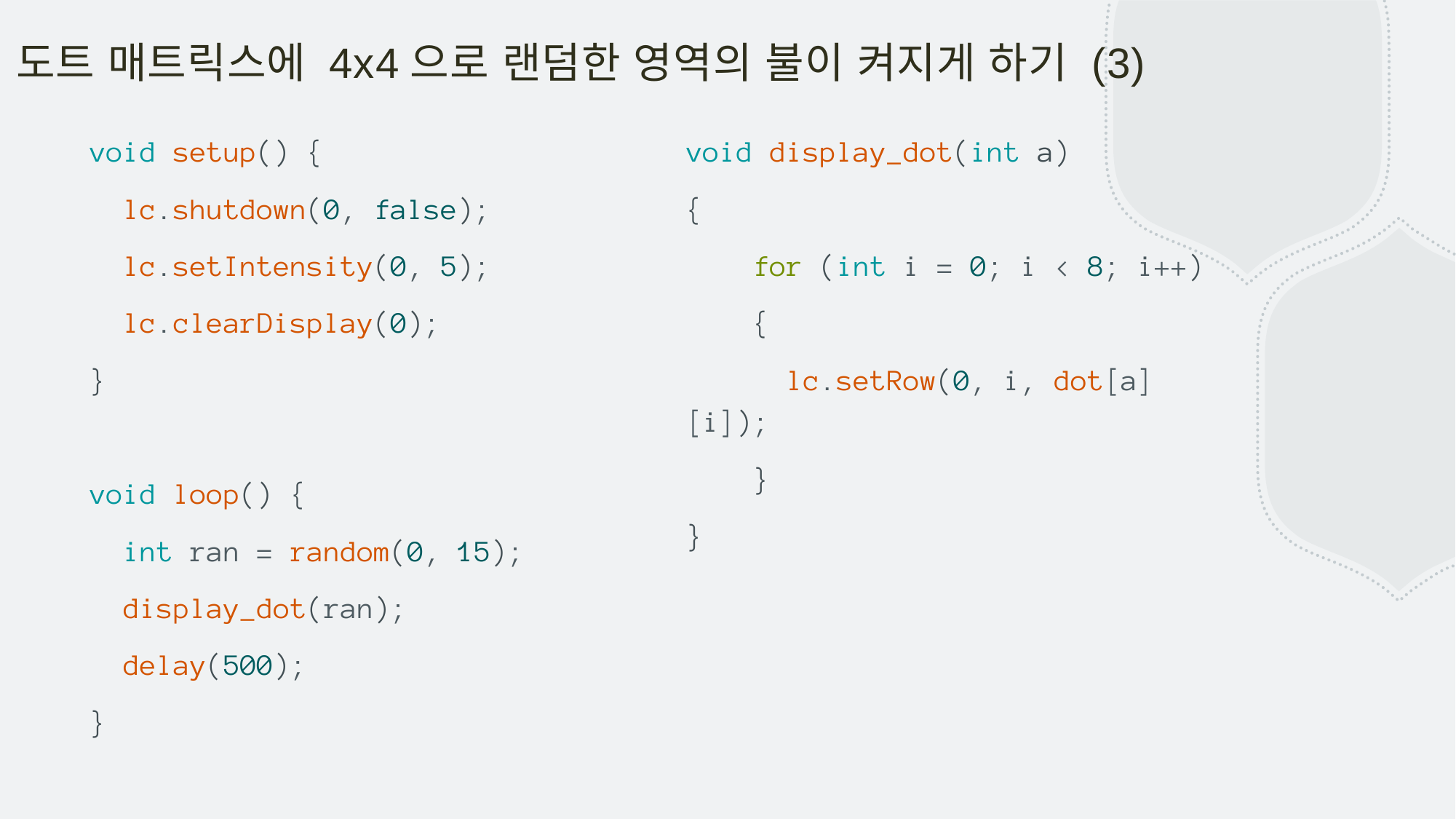

# 도트 매트릭스에 4x4으로 랜덤한 영역의 불이 켜지게 하기 (3)
void display_dot(int a)
{
    for (int i = 0; i < 8; i++)
    {
      lc.setRow(0, i, dot[a][i]);
    }
}

void setup() {
  lc.shutdown(0, false);
  lc.setIntensity(0, 5);
  lc.clearDisplay(0);
}

void loop() {
  int ran = random(0, 15);
  display_dot(ran);
  delay(500);
}